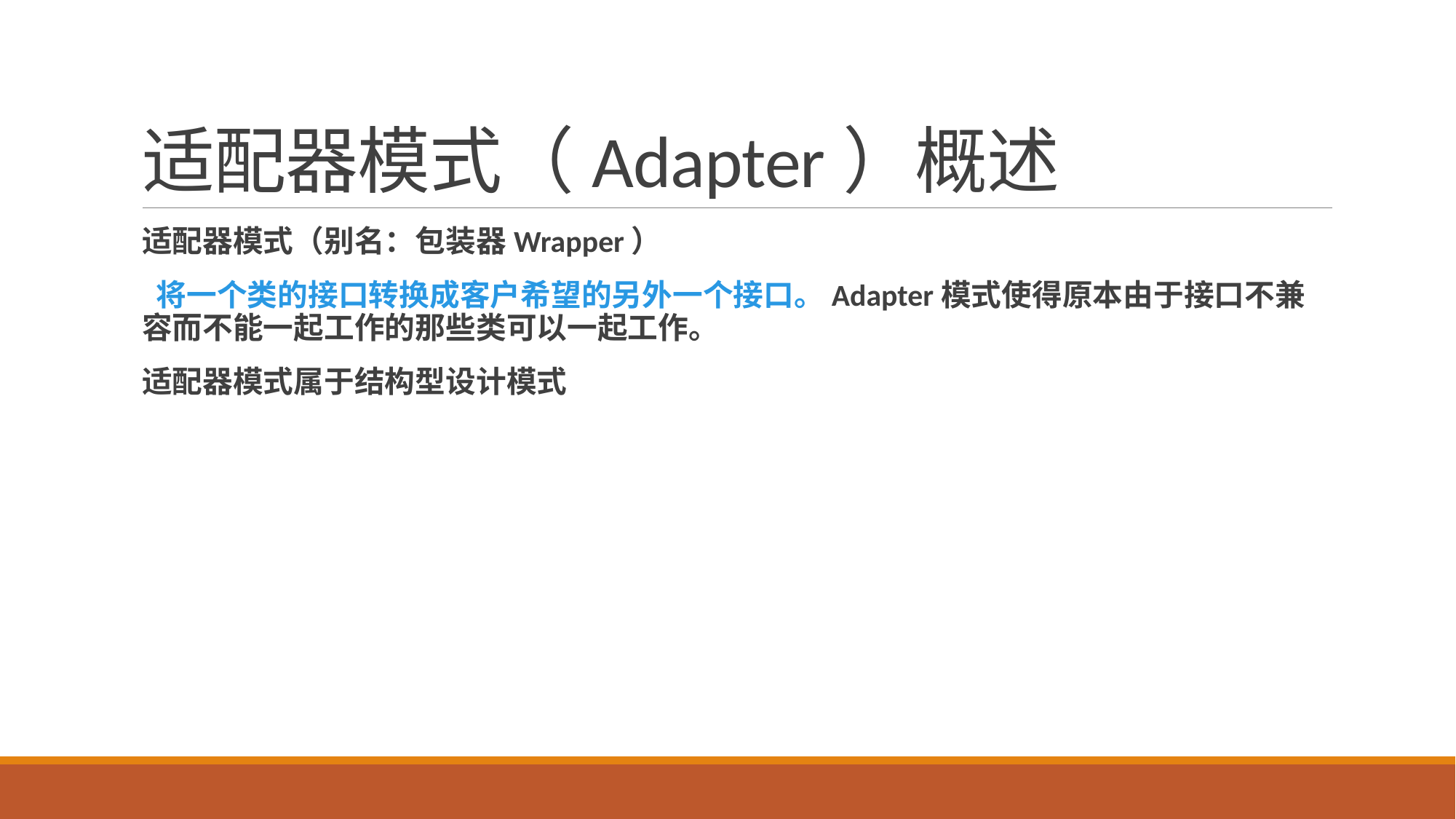

# 适配器模式（Adapter）概述
适配器模式（别名：包装器Wrapper）
 将一个类的接口转换成客户希望的另外一个接口。Adapter模式使得原本由于接口不兼容而不能一起工作的那些类可以一起工作。
适配器模式属于结构型设计模式